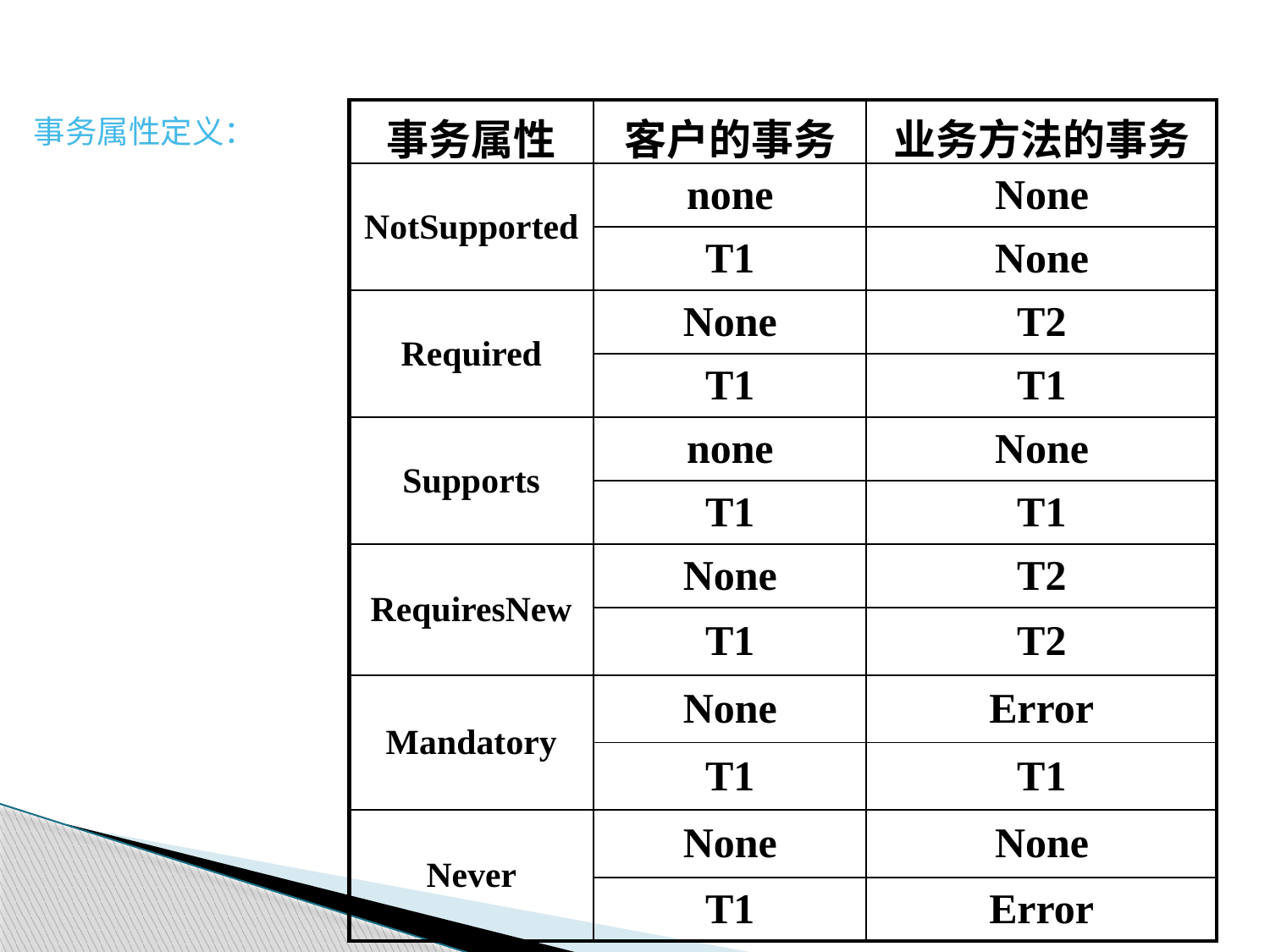

| 事务属性 | 客户的事务 | 业务方法的事务 |
| --- | --- | --- |
| NotSupported | none | None |
|  | T1 | None |
| Required | None | T2 |
|  | T1 | T1 |
| Supports | none | None |
|  | T1 | T1 |
| RequiresNew | None | T2 |
|  | T1 | T2 |
| Mandatory | None | Error |
|  | T1 | T1 |
| Never | None | None |
|  | T1 | Error |
事务属性定义：